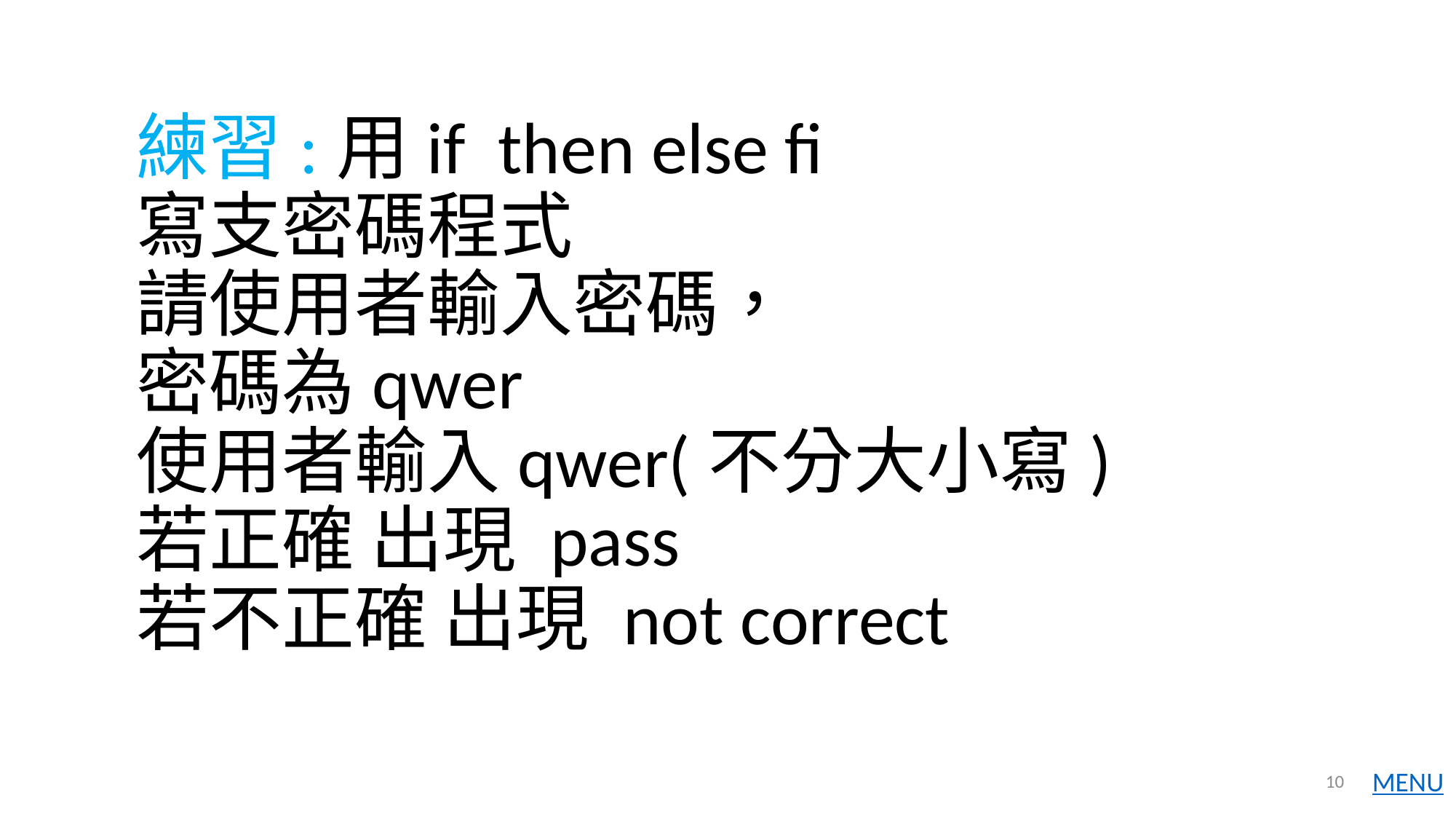

# 練習:用if  then else fi 寫支密碼程式 請使用者輸入密碼， 密碼為qwer 使用者輸入qwer(不分大小寫) 若正確 出現 pass 若不正確 出現 not correct
10